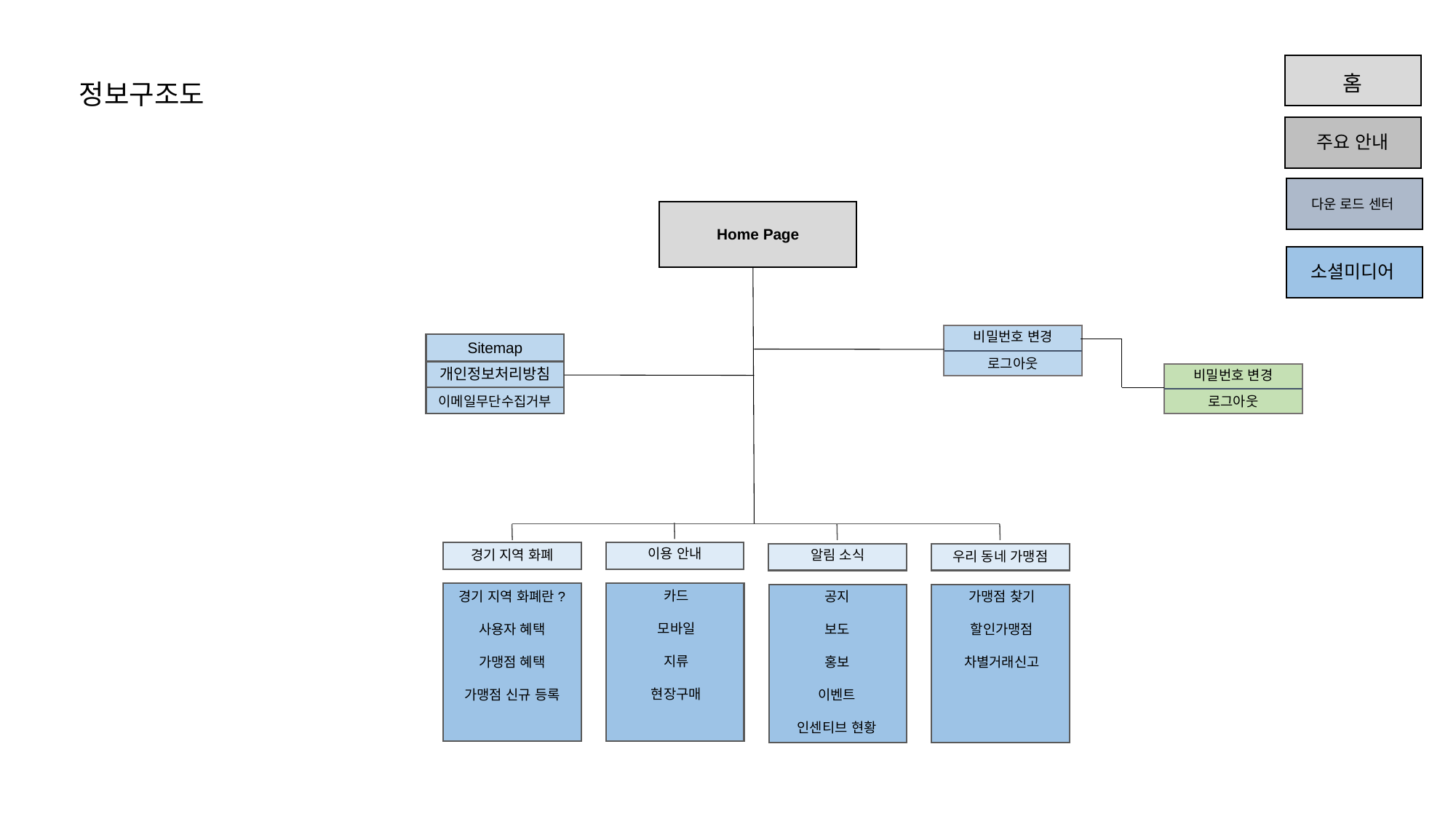

홈
정보구조도

주요 안내

다운 로드 센터

Home Page

소셜미디어
비밀번호 변경

로그아웃
Sitemap

개인정보처리방침
비밀번호 변경

이메일무단수집거부
로그아웃
이용 안내
경기 지역 화폐
알림 소식
우리 동네 가맹점

카드

모바일

지류

현장구매
경기 지역 화폐란?

사용자 혜택

가맹점 혜택

가맹점 신규 등록
공지

보도

홍보

이벤트

인센티브 현황
가맹점 찾기

할인가맹점

차별거래신고